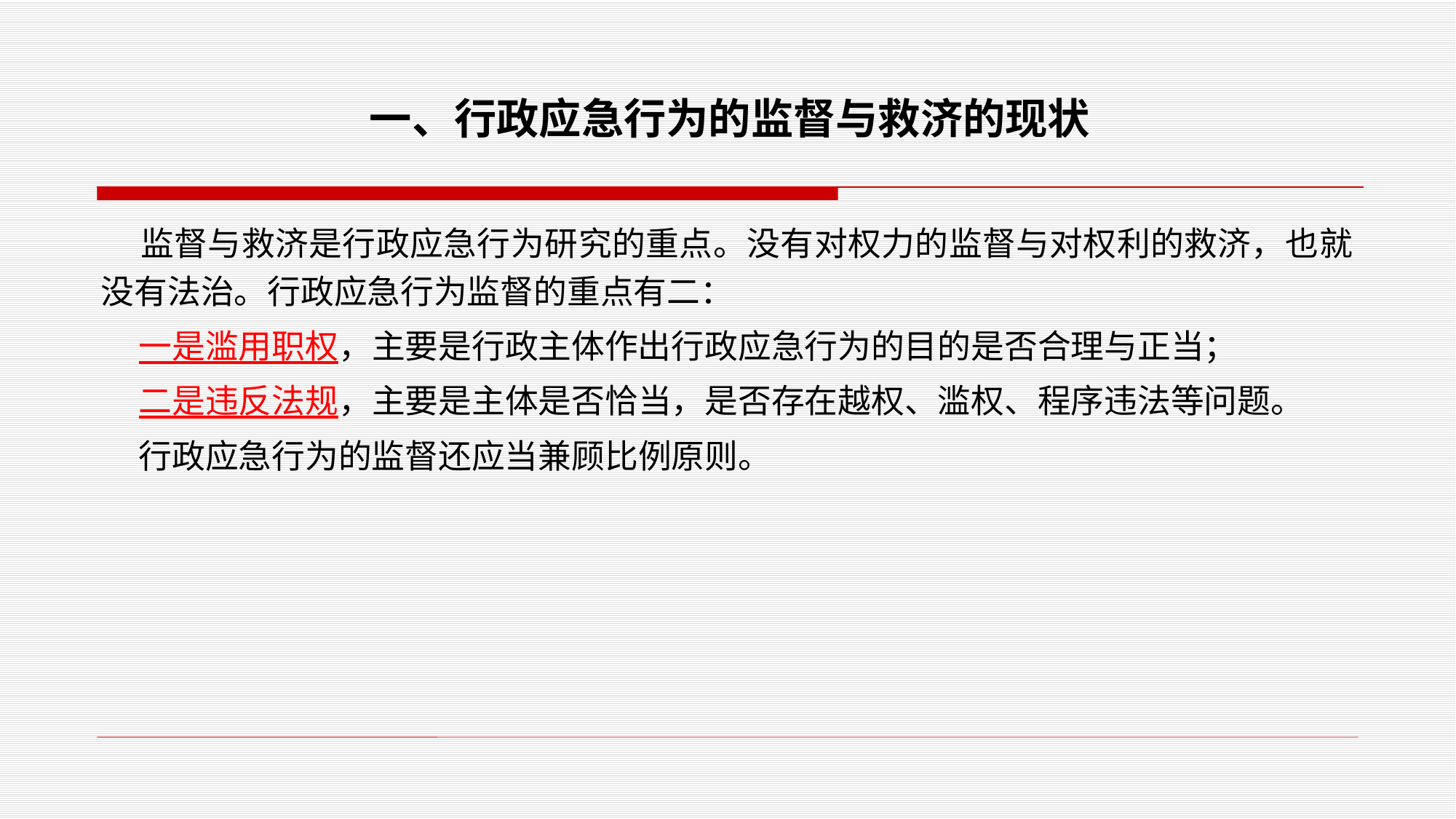

#
一、行政应急行为的监督与救济的现状
    监督与救济是行政应急行为研究的重点。没有对权力的监督与对权利的救济，也就没有法治。行政应急行为监督的重点有二：
    一是滥用职权，主要是行政主体作出行政应急行为的目的是否合理与正当；
    二是违反法规，主要是主体是否恰当，是否存在越权、滥权、程序违法等问题。
    行政应急行为的监督还应当兼顾比例原则。